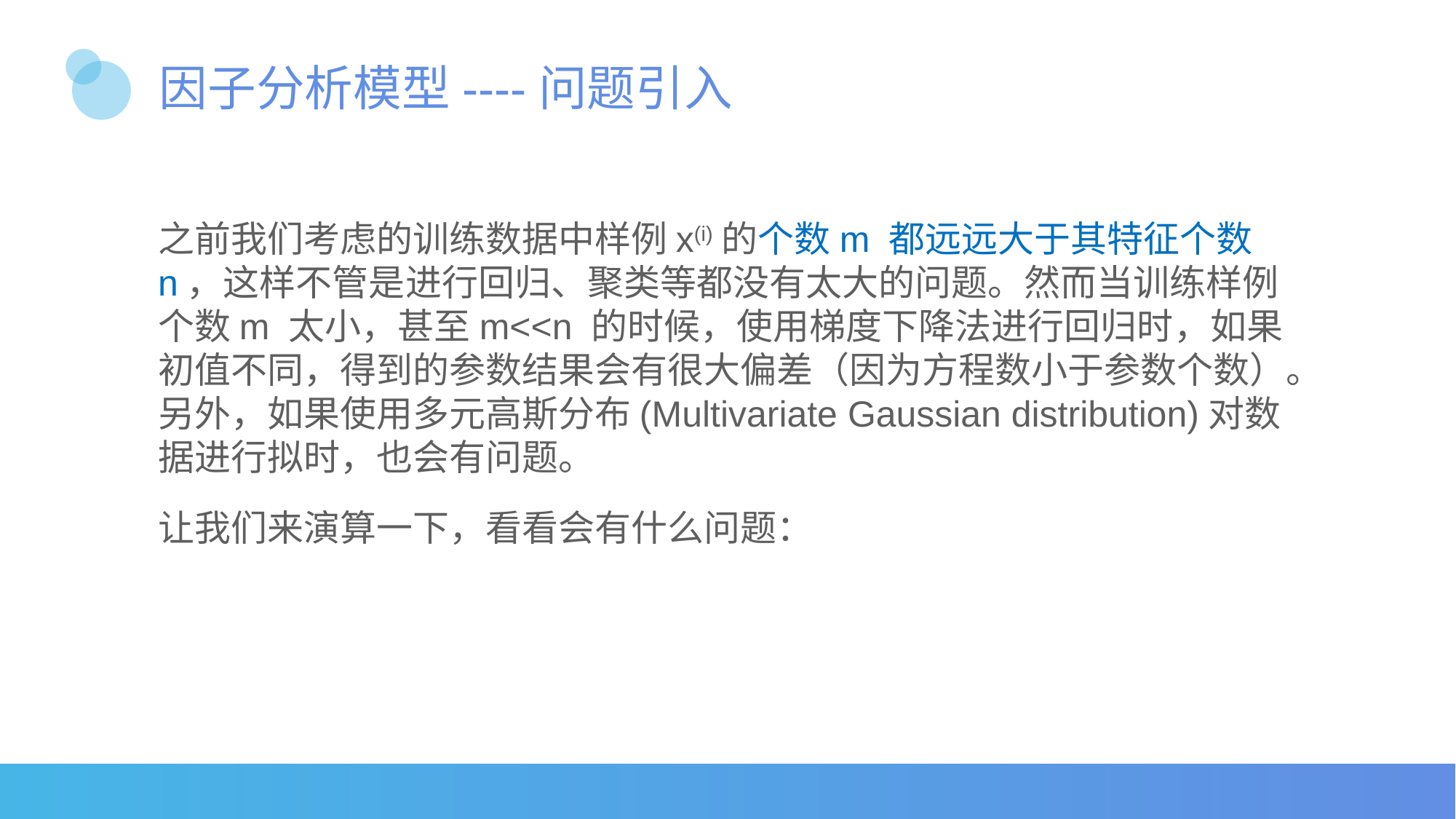

# 因子分析模型----问题引入
之前我们考虑的训练数据中样例x(i)的个数m 都远远大于其特征个数n，这样不管是进行回归、聚类等都没有太大的问题。然而当训练样例个数m 太小，甚至m<<n 的时候，使用梯度下降法进行回归时，如果初值不同，得到的参数结果会有很大偏差（因为方程数小于参数个数）。另外，如果使用多元高斯分布(Multivariate Gaussian distribution)对数据进行拟时，也会有问题。
让我们来演算一下，看看会有什么问题：